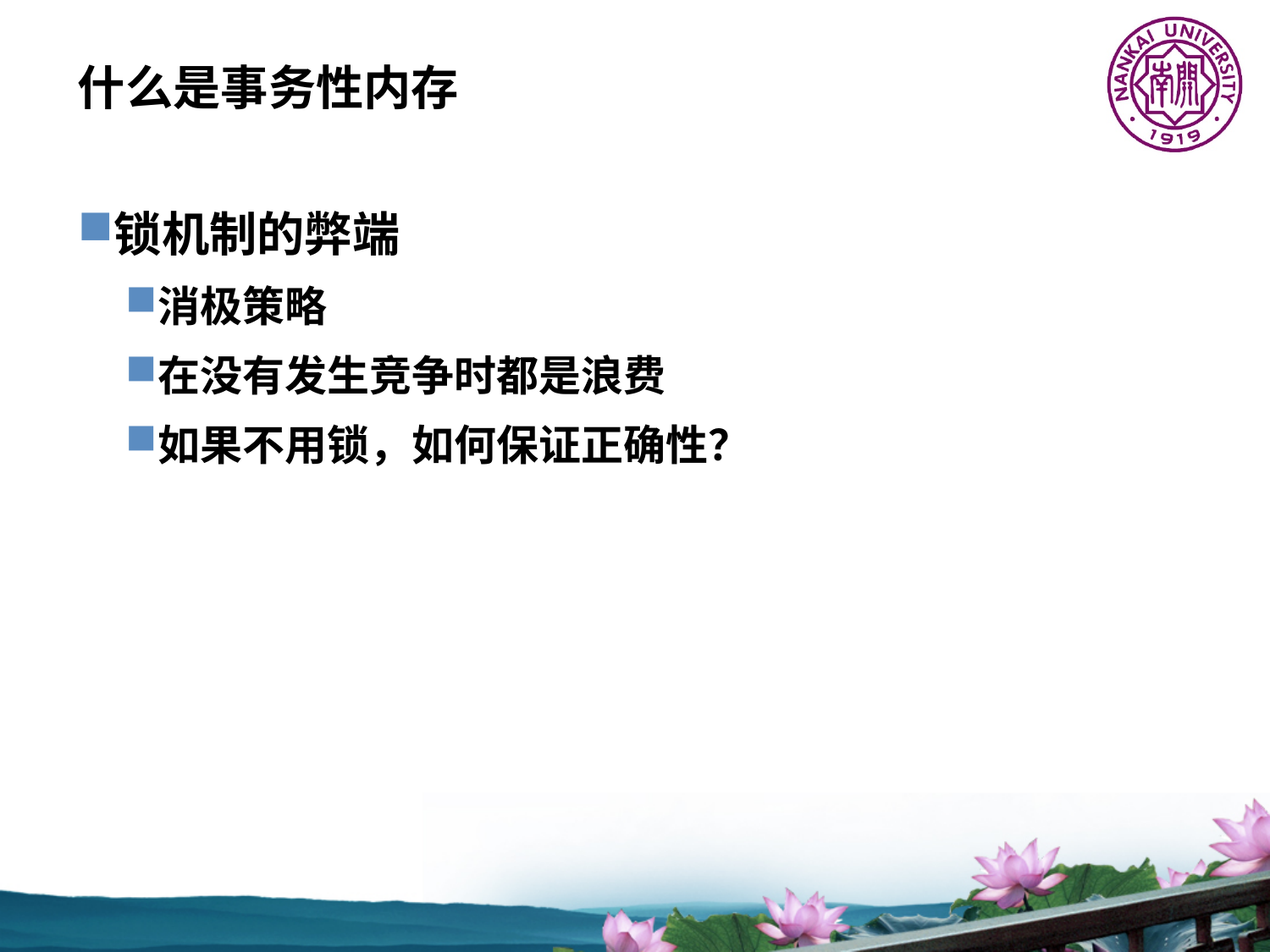

# 什么是事务性内存
锁机制的弊端
消极策略
在没有发生竞争时都是浪费
如果不用锁，如何保证正确性？